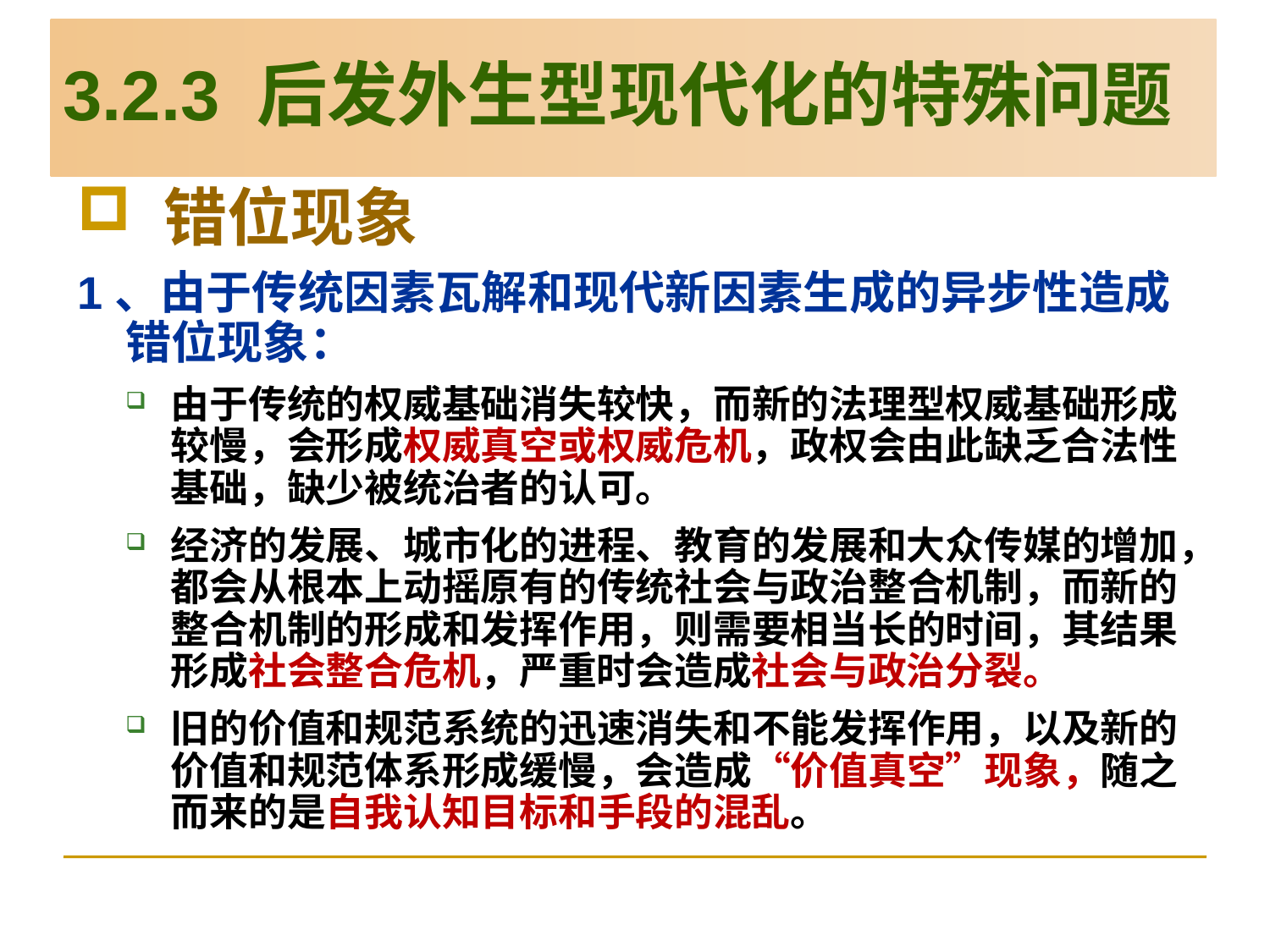

# 3.2.3 后发外生型现代化的特殊问题
 错位现象
1、由于传统因素瓦解和现代新因素生成的异步性造成错位现象：
由于传统的权威基础消失较快，而新的法理型权威基础形成较慢，会形成权威真空或权威危机，政权会由此缺乏合法性基础，缺少被统治者的认可。
经济的发展、城市化的进程、教育的发展和大众传媒的增加，都会从根本上动摇原有的传统社会与政治整合机制，而新的整合机制的形成和发挥作用，则需要相当长的时间，其结果形成社会整合危机，严重时会造成社会与政治分裂。
旧的价值和规范系统的迅速消失和不能发挥作用，以及新的价值和规范体系形成缓慢，会造成“价值真空”现象，随之而来的是自我认知目标和手段的混乱。
53